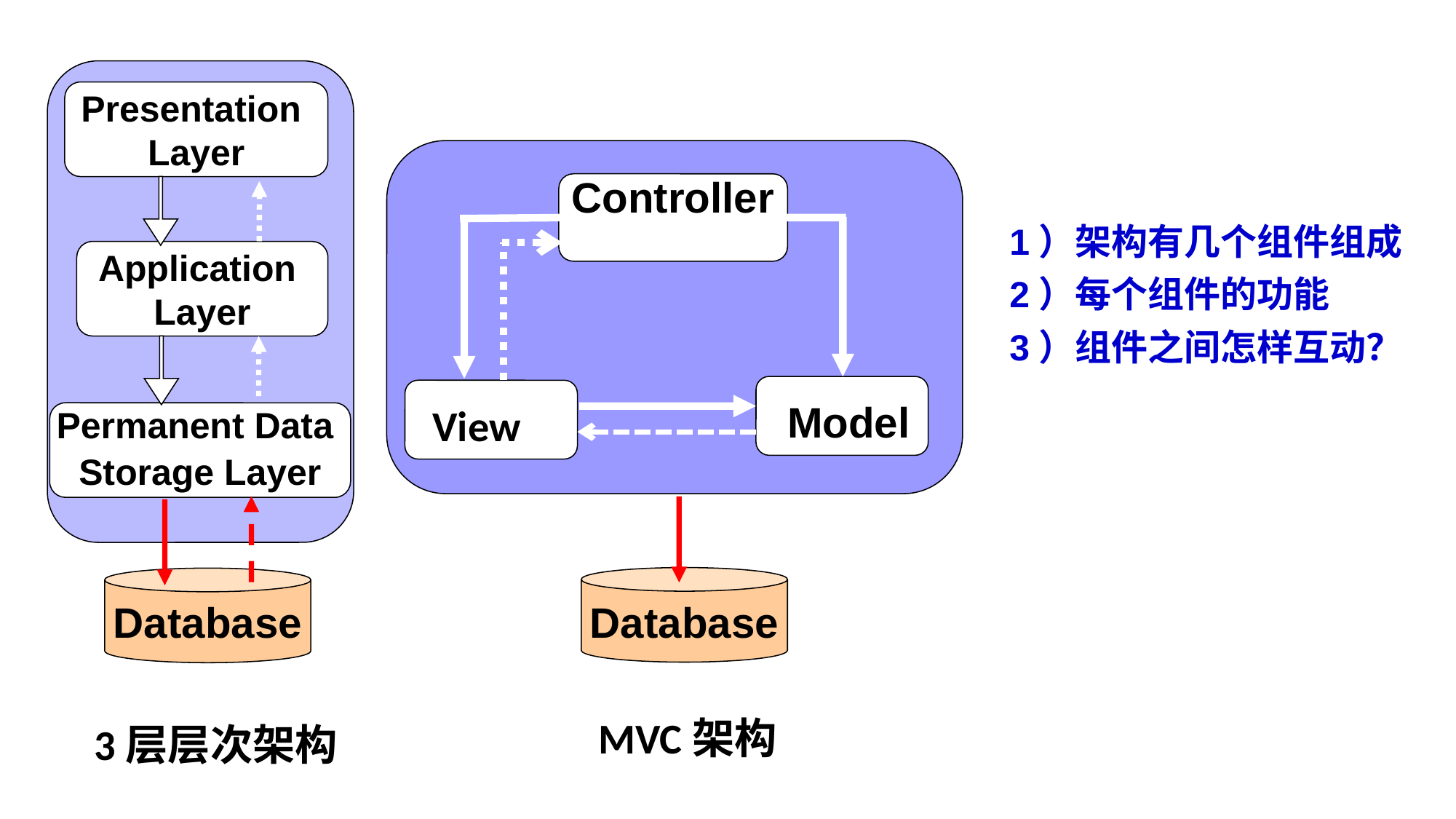

Presentation
Layer

           Controller

1）架构有几个组件组成
2）每个组件的功能
3）组件之间怎样互动？

Application
Layer

  Model
  View
Permanent Data
Storage Layer

Database
Database
MVC架构
3层层次架构